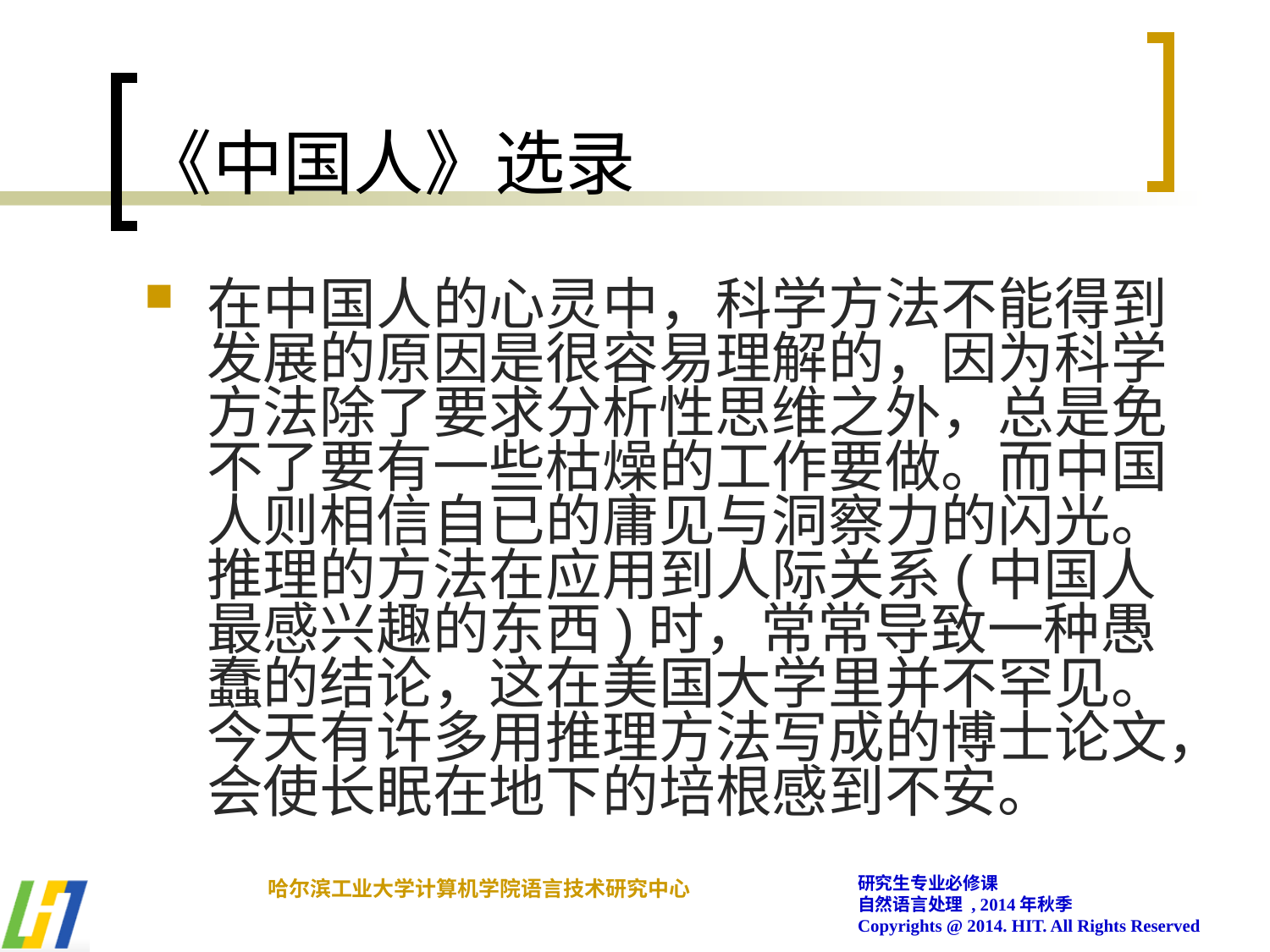

# 《中国人》选录
在中国人的心灵中，科学方法不能得到发展的原因是很容易理解的，因为科学方法除了要求分析性思维之外，总是免不了要有一些枯燥的工作要做。而中国人则相信自已的庸见与洞察力的闪光。推理的方法在应用到人际关系(中国人最感兴趣的东西)时，常常导致一种愚蠢的结论，这在美国大学里并不罕见。今天有许多用推理方法写成的博士论文，会使长眠在地下的培根感到不安。
研究生专业必修课
自然语言处理 , 2014年秋季
Copyrights @ 2014. HIT. All Rights Reserved
哈尔滨工业大学计算机学院语言技术研究中心